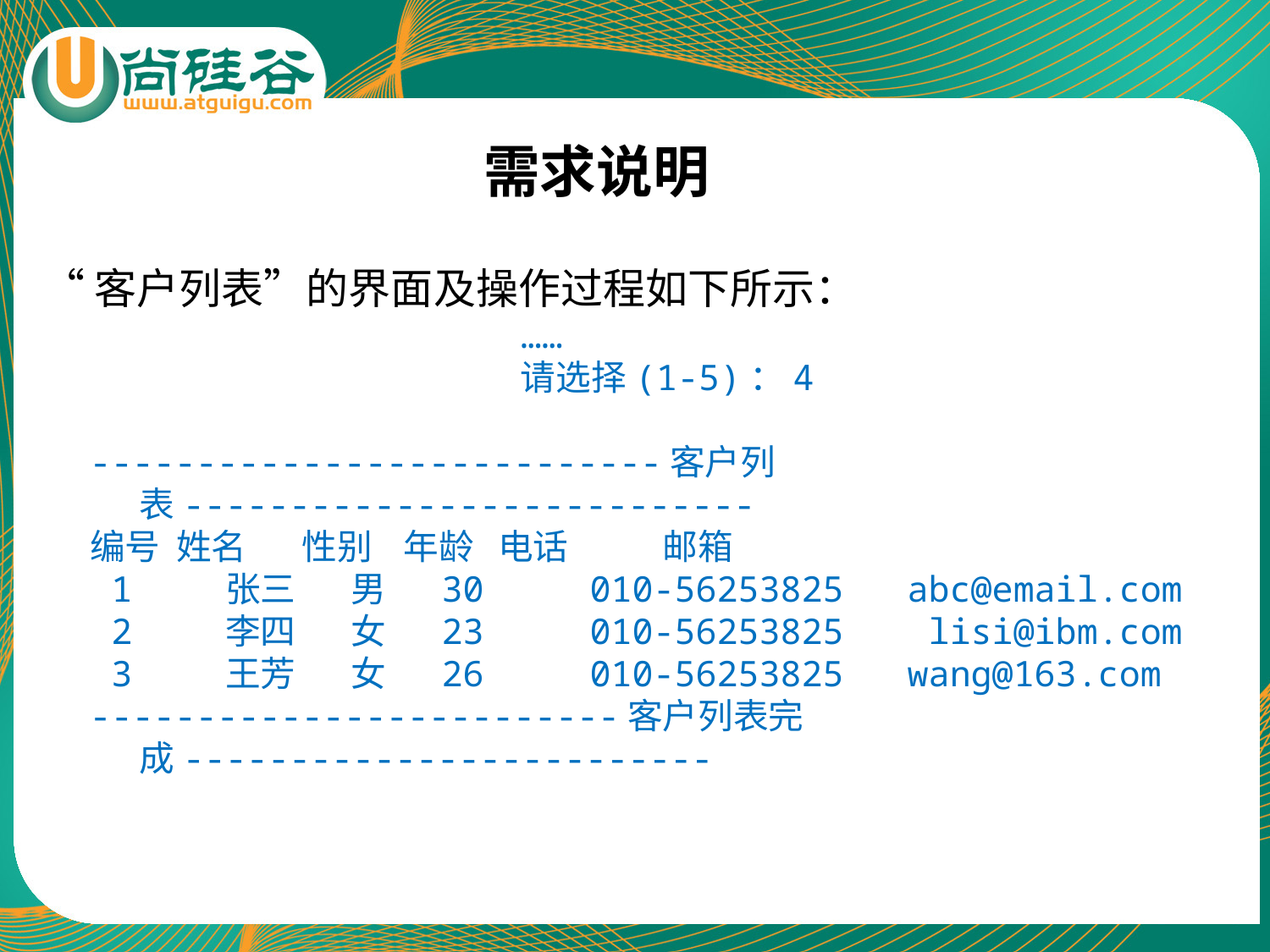

需求说明
“客户列表”的界面及操作过程如下所示：
				……
 				请选择(1-5)：4

---------------------------客户列表---------------------------
编号  姓名       性别    年龄   电话            邮箱
 1    张三       男      30     010-56253825   abc@email.com
 2    李四       女      23     010-56253825    lisi@ibm.com
 3    王芳       女      26     010-56253825   wang@163.com
-------------------------客户列表完成-------------------------